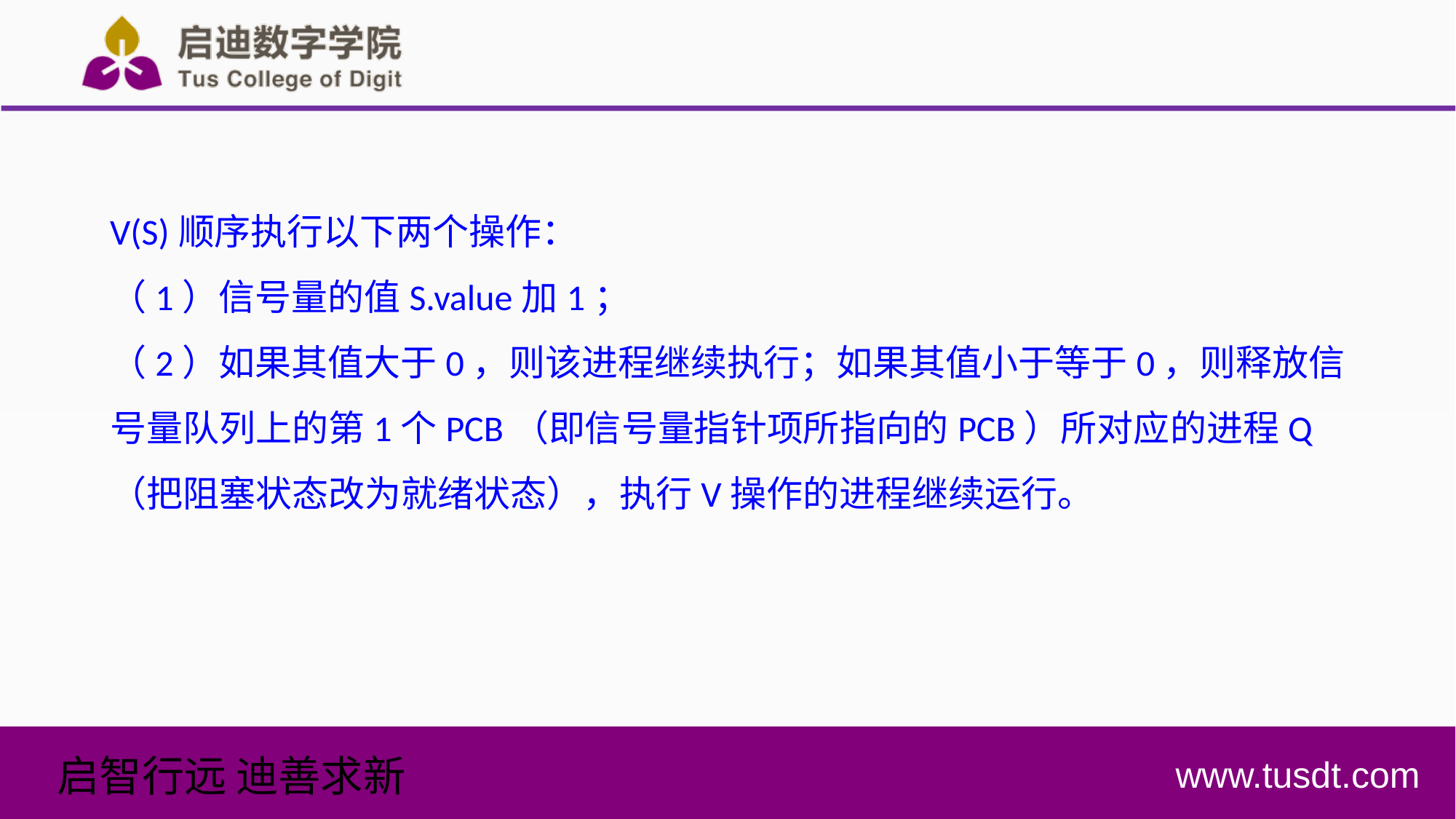

V(S)顺序执行以下两个操作：
（1）信号量的值S.value加1；
（2）如果其值大于0，则该进程继续执行；如果其值小于等于0，则释放信号量队列上的第1个PCB（即信号量指针项所指向的PCB）所对应的进程Q（把阻塞状态改为就绪状态），执行V操作的进程继续运行。